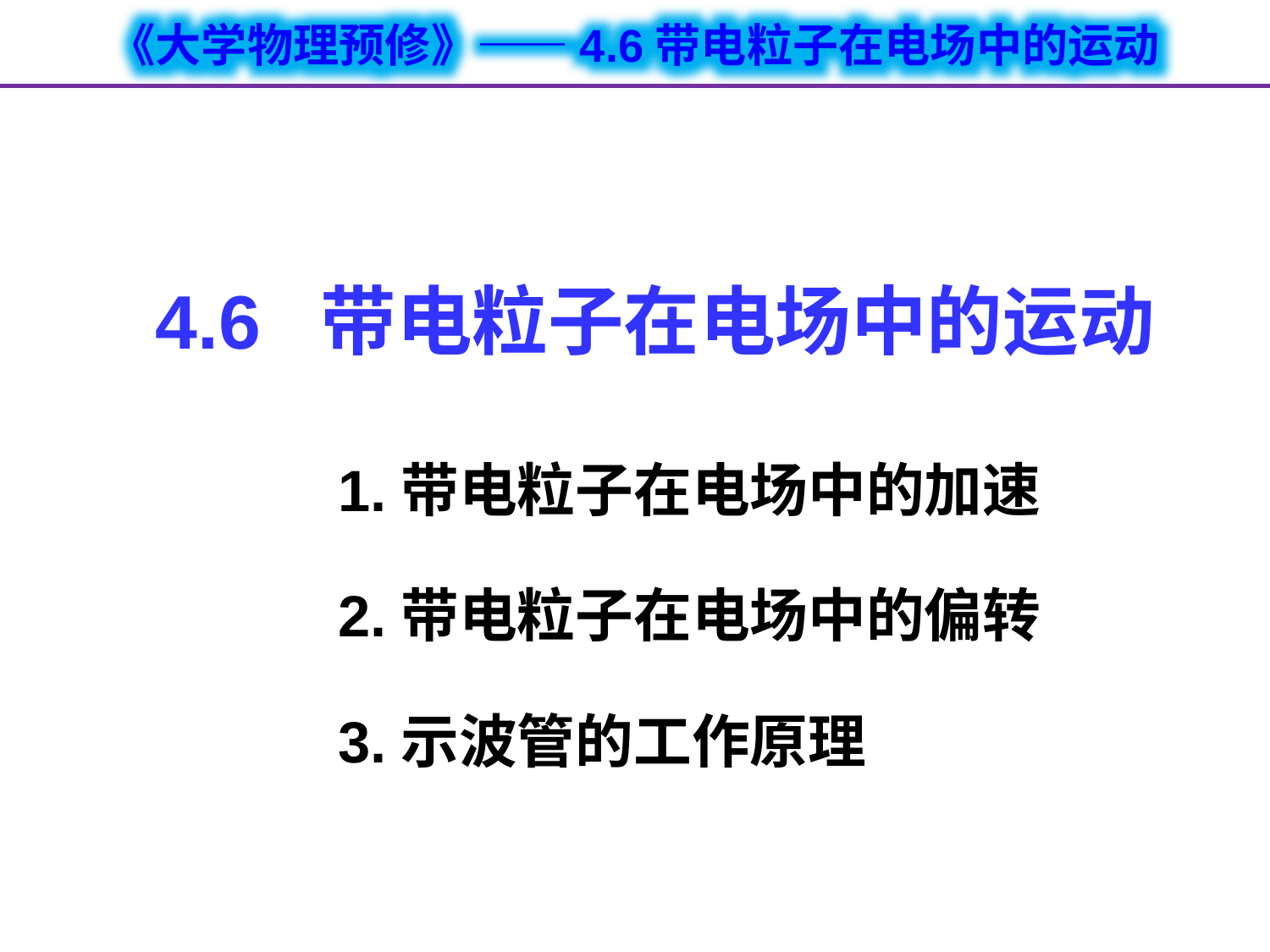

# 4.6  带电粒子在电场中的运动
    1.带电粒子在电场中的加速
    2.带电粒子在电场中的偏转
    3.示波管的工作原理